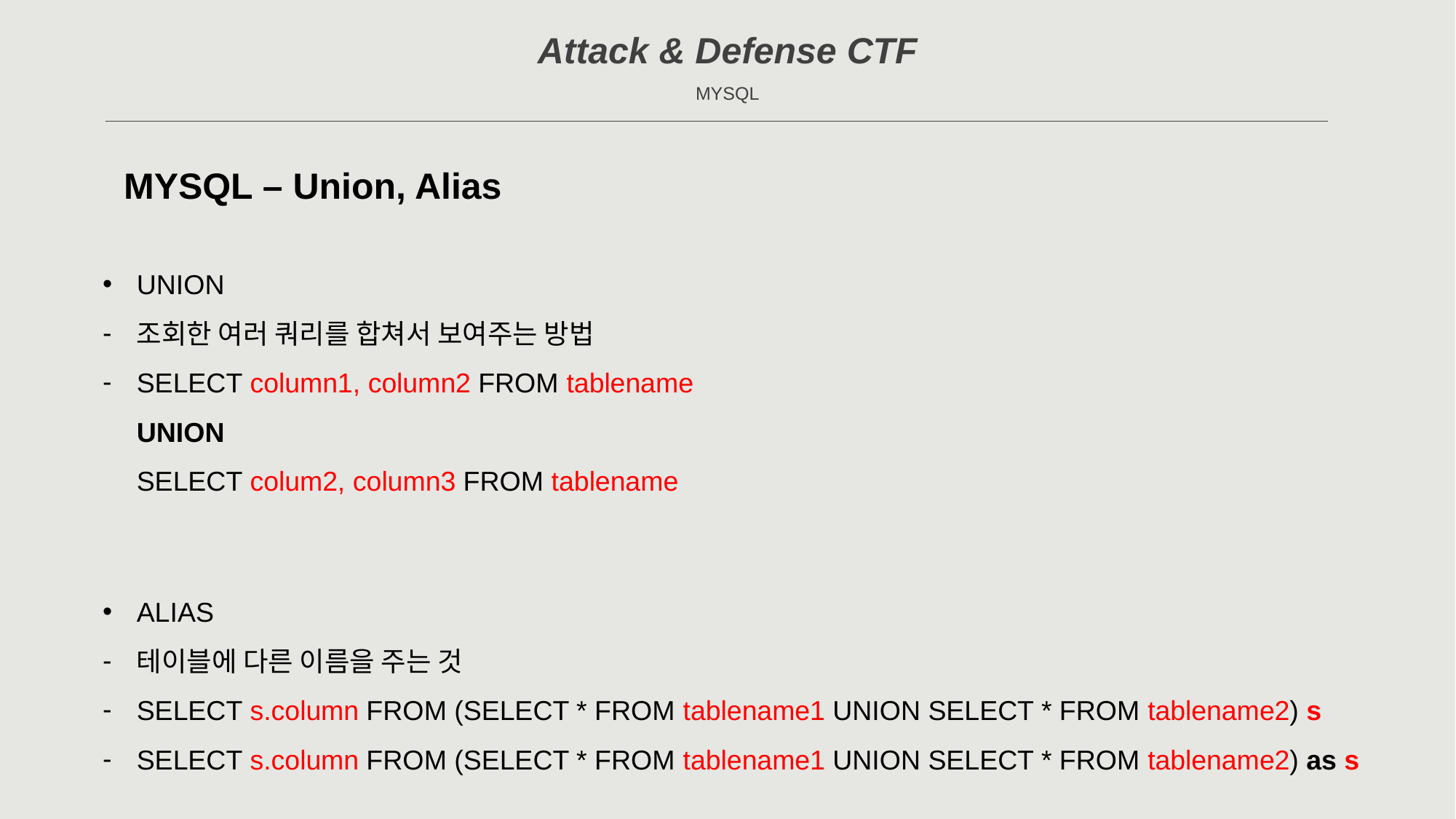

Attack & Defense CTF
MYSQL
MYSQL – Union, Alias
UNION
조회한 여러 쿼리를 합쳐서 보여주는 방법
SELECT column1, column2 FROM tablename
UNION
SELECT colum2, column3 FROM tablename

ALIAS
테이블에 다른 이름을 주는 것
SELECT s.column FROM (SELECT * FROM tablename1 UNION SELECT * FROM tablename2) s
SELECT s.column FROM (SELECT * FROM tablename1 UNION SELECT * FROM tablename2) as s